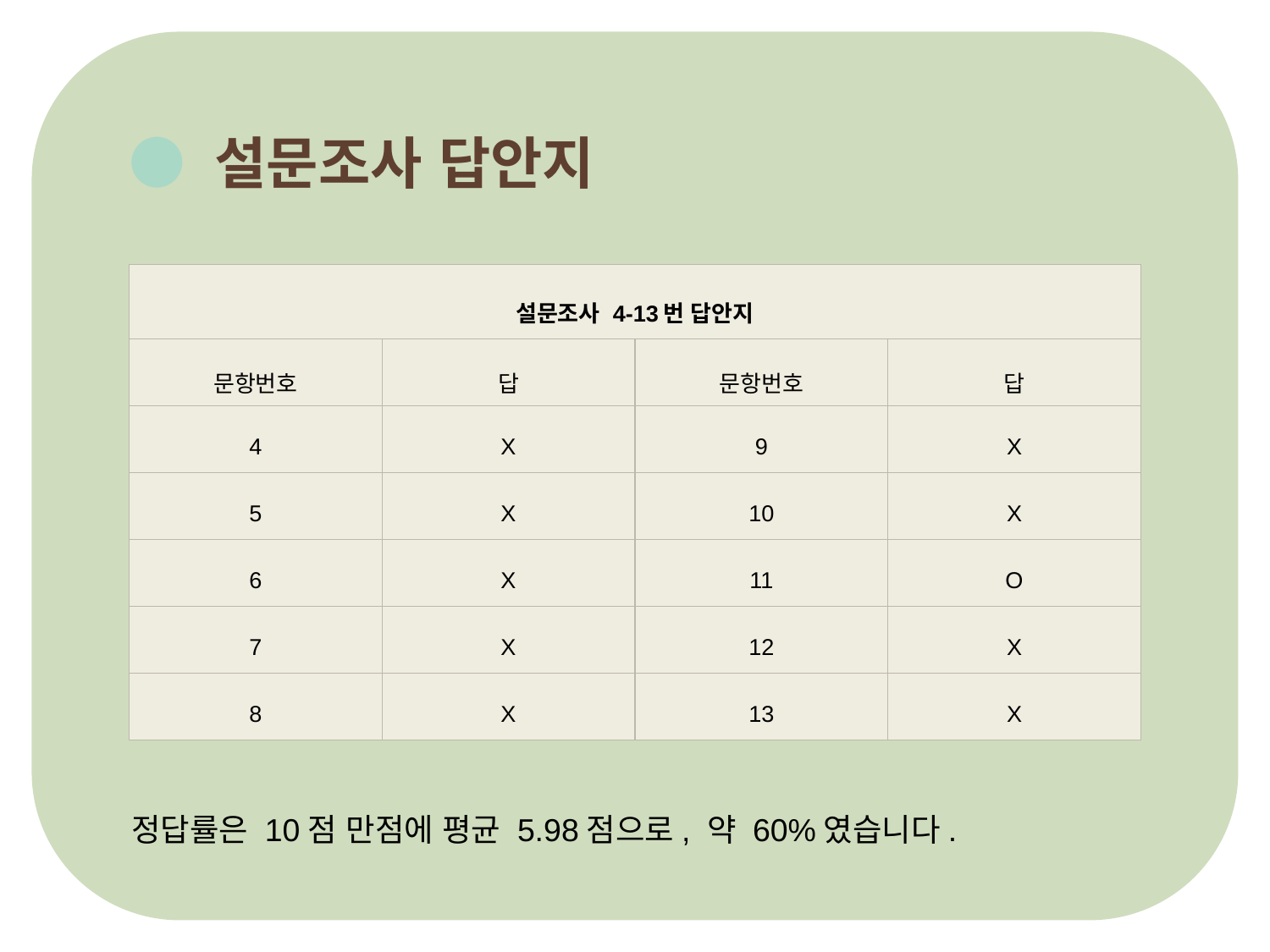

● 설문조사 답안지
| 설문조사 4-13번 답안지 |  |  |  |
| --- | --- | --- | --- |
| 문항번호 | 답 | 문항번호 | 답 |
| 4 | X | 9 | X |
| 5 | X | 10 | X |
| 6 | X | 11 | O |
| 7 | X | 12 | X |
| 8 | X | 13 | X |
정답률은 10점 만점에 평균 5.98점으로, 약 60%였습니다.